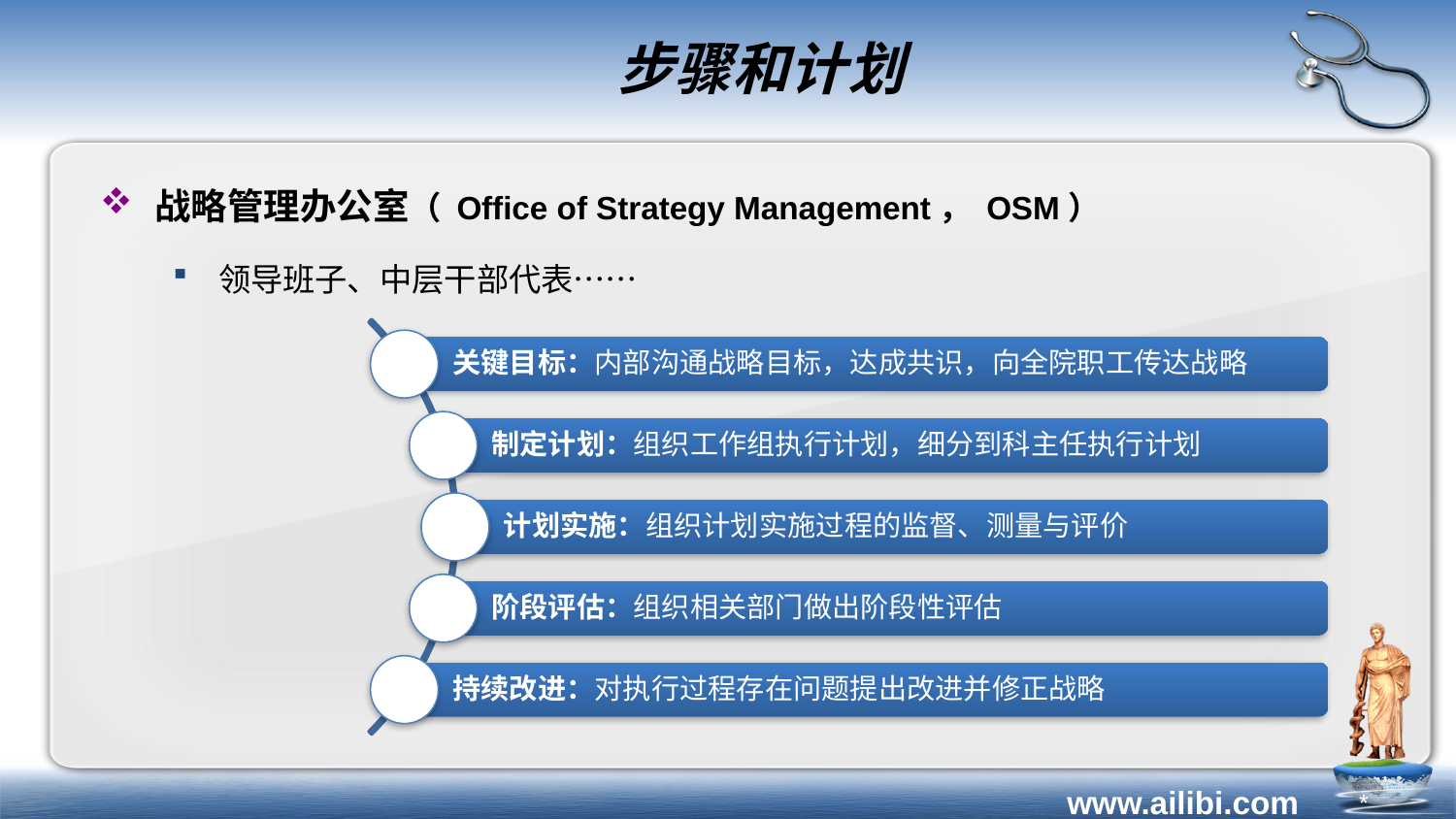

# 步骤和计划
战略管理办公室（ Office of Strategy Management， OSM）
领导班子、中层干部代表……
关键目标：内部沟通战略目标，达成共识，向全院职工传达战略
制定计划：组织工作组执行计划，细分到科主任执行计划
计划实施：组织计划实施过程的监督、测量与评价
阶段评估：组织相关部门做出阶段性评估
持续改进：对执行过程存在问题提出改进并修正战略
*